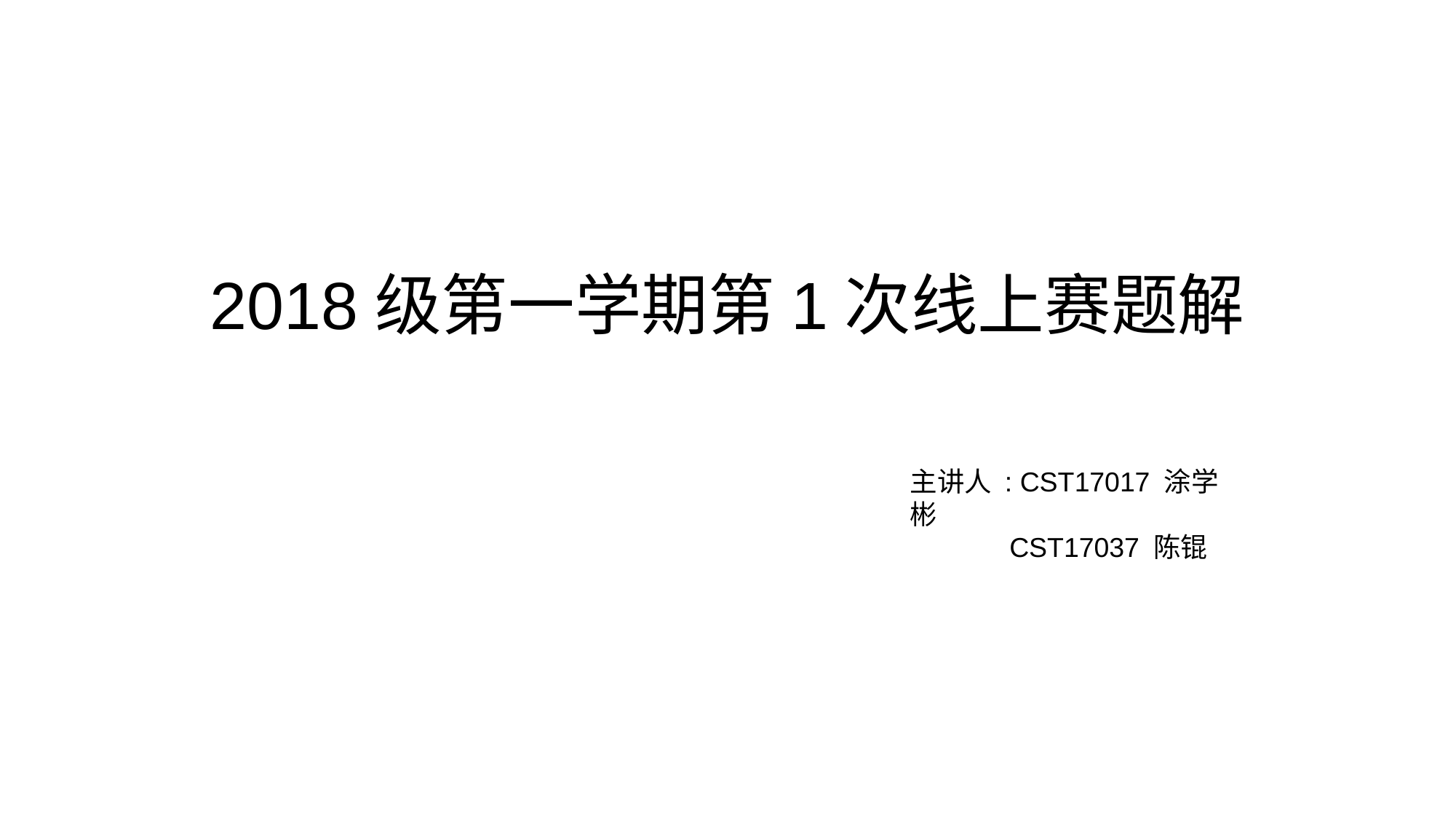

# 2018级第一学期第1次线上赛题解
主讲人 : CST17017 涂学彬
             CST17037 陈锟